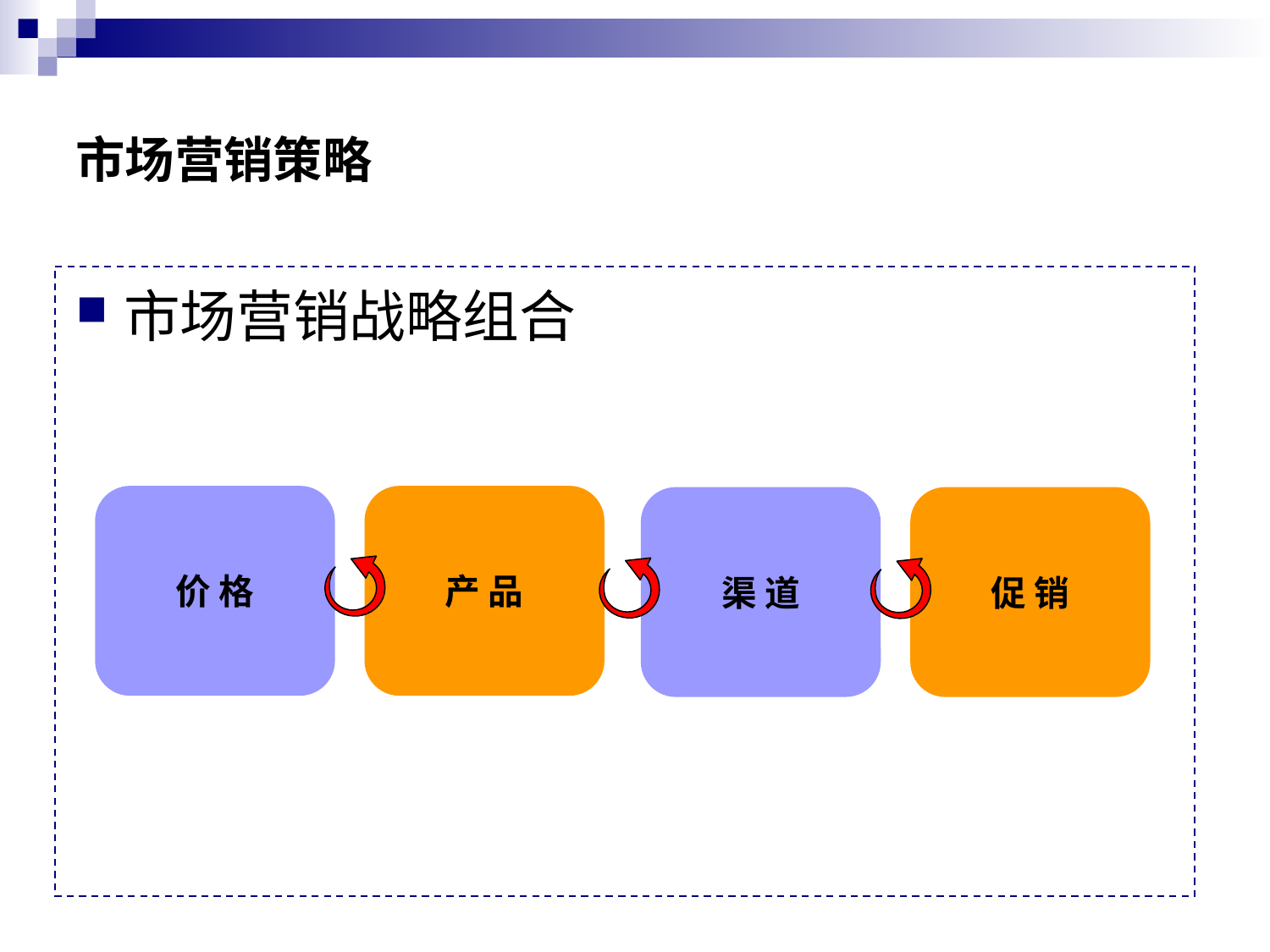

# 市场营销策略

市场营销战略组合
价 格
产 品
渠 道
促 销